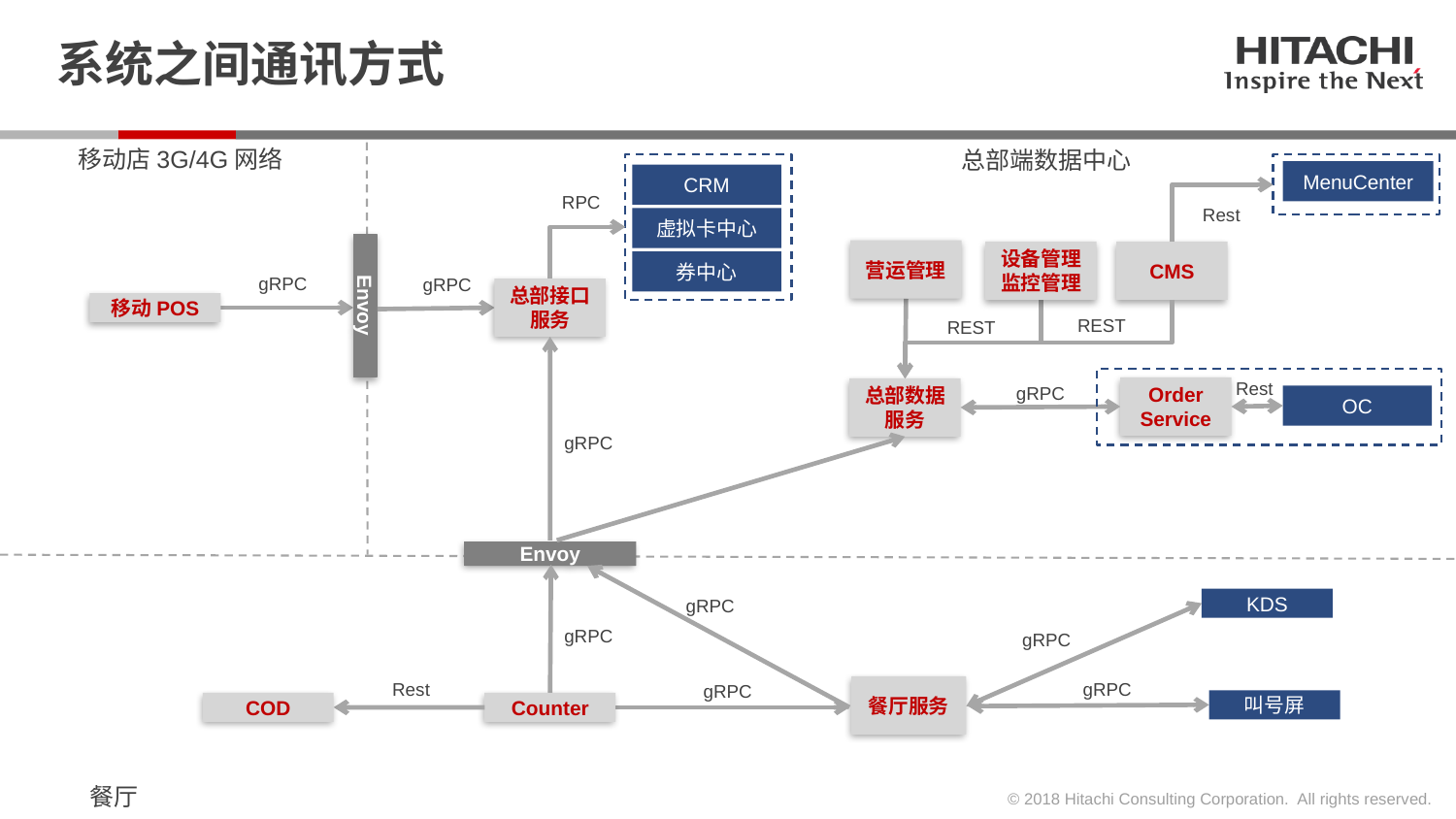

# 系统之间通讯方式
移动店3G/4G网络
总部端数据中心

MenuCenter
CRM
RPC
Rest
虚拟卡中心
Envoy
营运管理
设备管理
监控管理
CMS
券中心
gRPC
gRPC
总部接口服务
移动POS
REST
REST

Rest
gRPC
Order Service
总部数据服务
OC
gRPC
Envoy
gRPC
KDS
gRPC
gRPC
Rest
gRPC
gRPC
餐厅服务
叫号屏
COD
Counter
餐厅